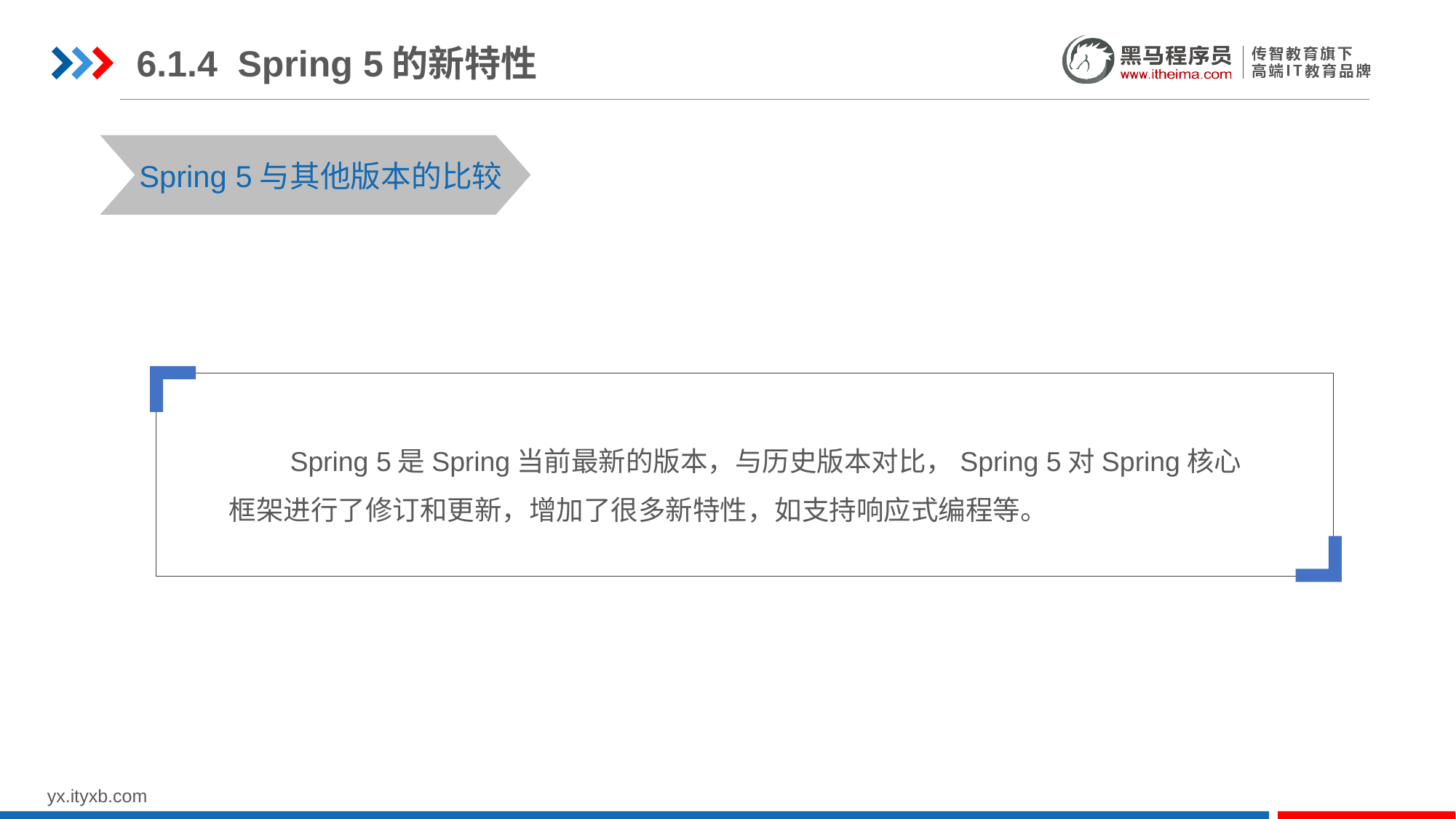

6.1.4  Spring 5的新特性

STEP  01
STEP  03
Spring 5与其他版本的比较

        Spring 5是Spring当前最新的版本，与历史版本对比，Spring 5对Spring核心框架进行了修订和更新，增加了很多新特性，如支持响应式编程等。